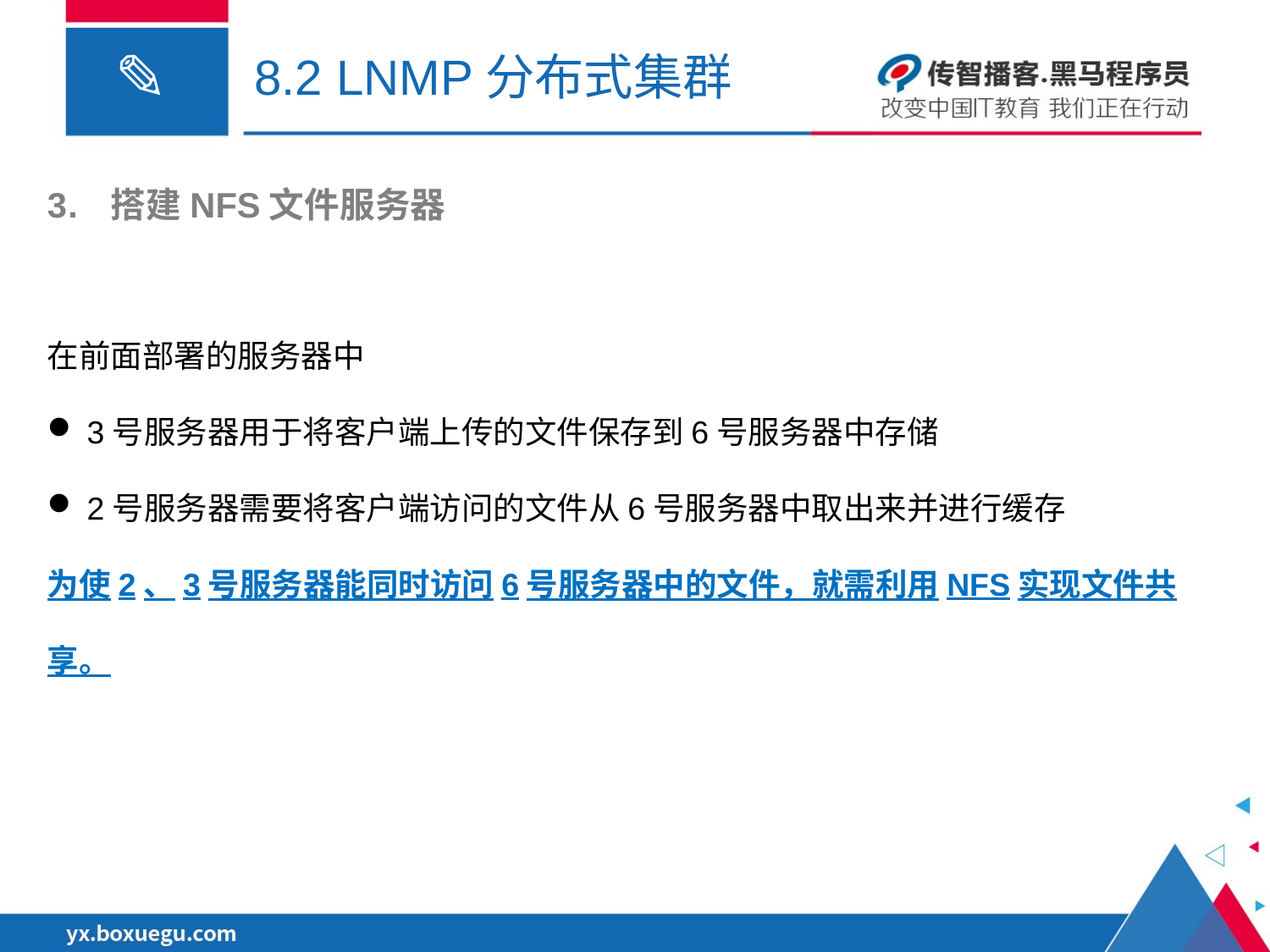

# 8.2 LNMP分布式集群
搭建NFS文件服务器
在前面部署的服务器中
3号服务器用于将客户端上传的文件保存到6号服务器中存储
2号服务器需要将客户端访问的文件从6号服务器中取出来并进行缓存
为使2、3号服务器能同时访问6号服务器中的文件，就需利用NFS实现文件共享。